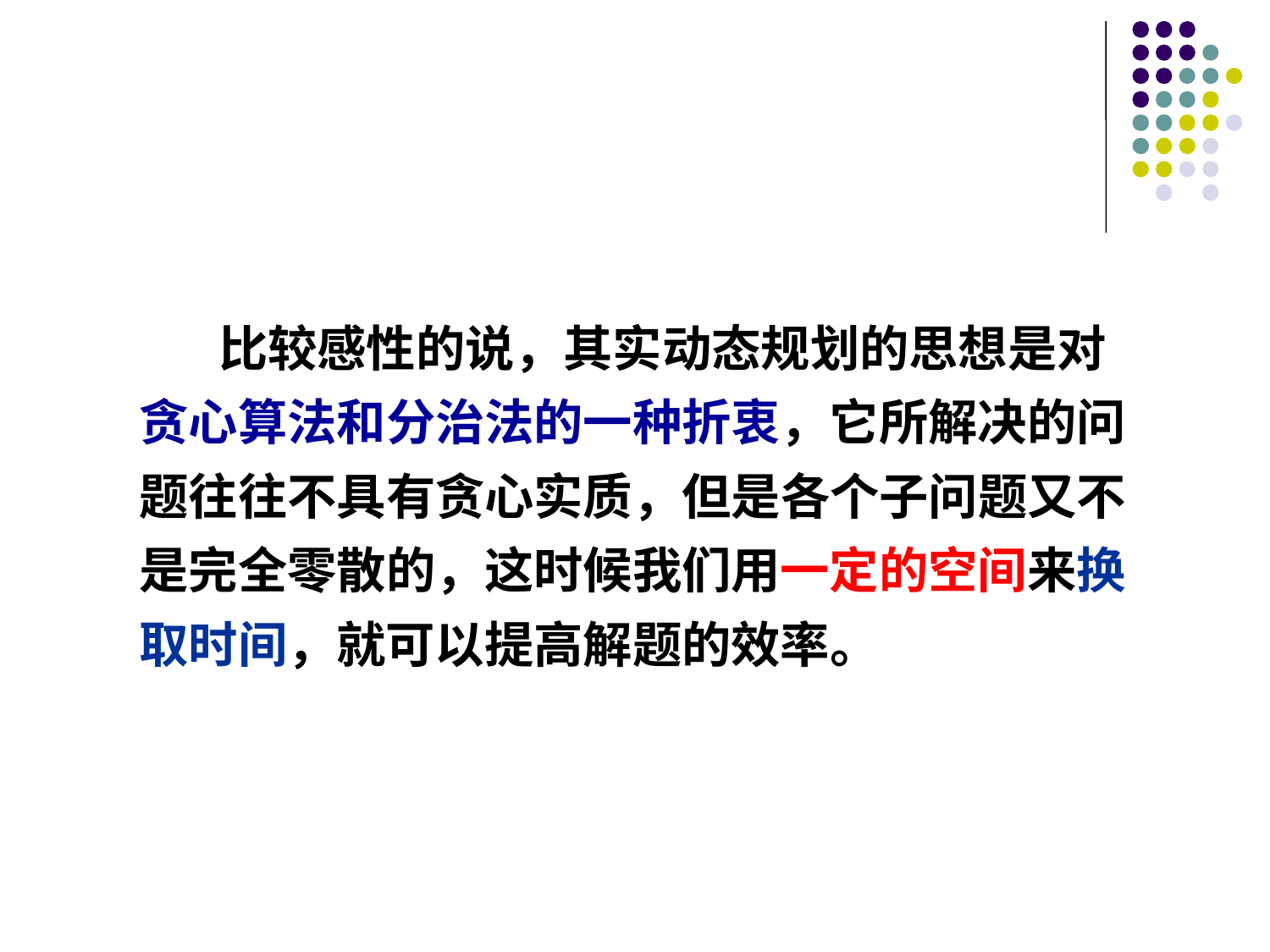

比较感性的说，其实动态规划的思想是对贪心算法和分治法的一种折衷，它所解决的问题往往不具有贪心实质，但是各个子问题又不是完全零散的，这时候我们用一定的空间来换取时间，就可以提高解题的效率。